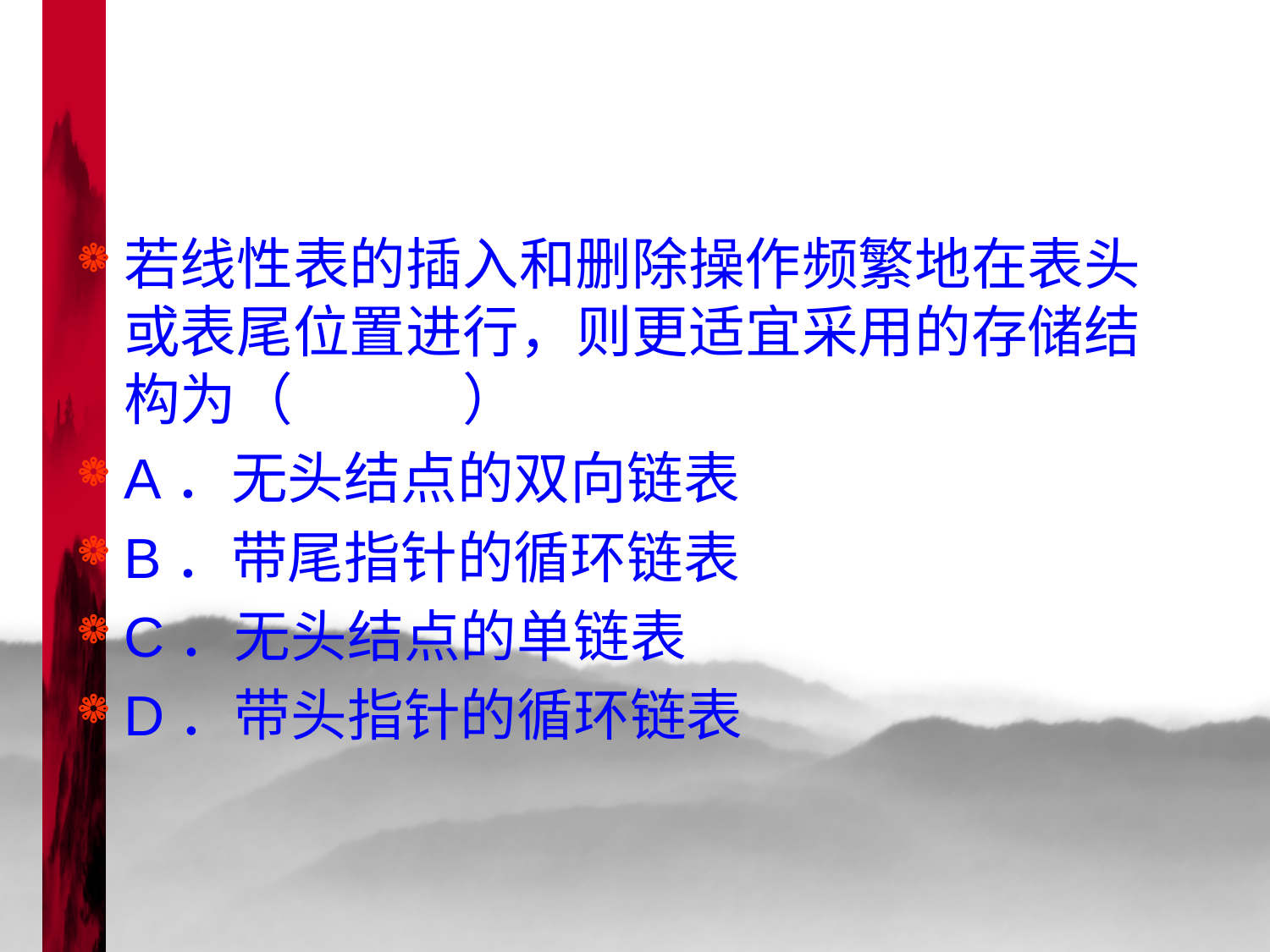

#
若线性表的插入和删除操作频繁地在表头或表尾位置进行，则更适宜采用的存储结构为（　　　）
A．无头结点的双向链表
B．带尾指针的循环链表
C．无头结点的单链表
D．带头指针的循环链表